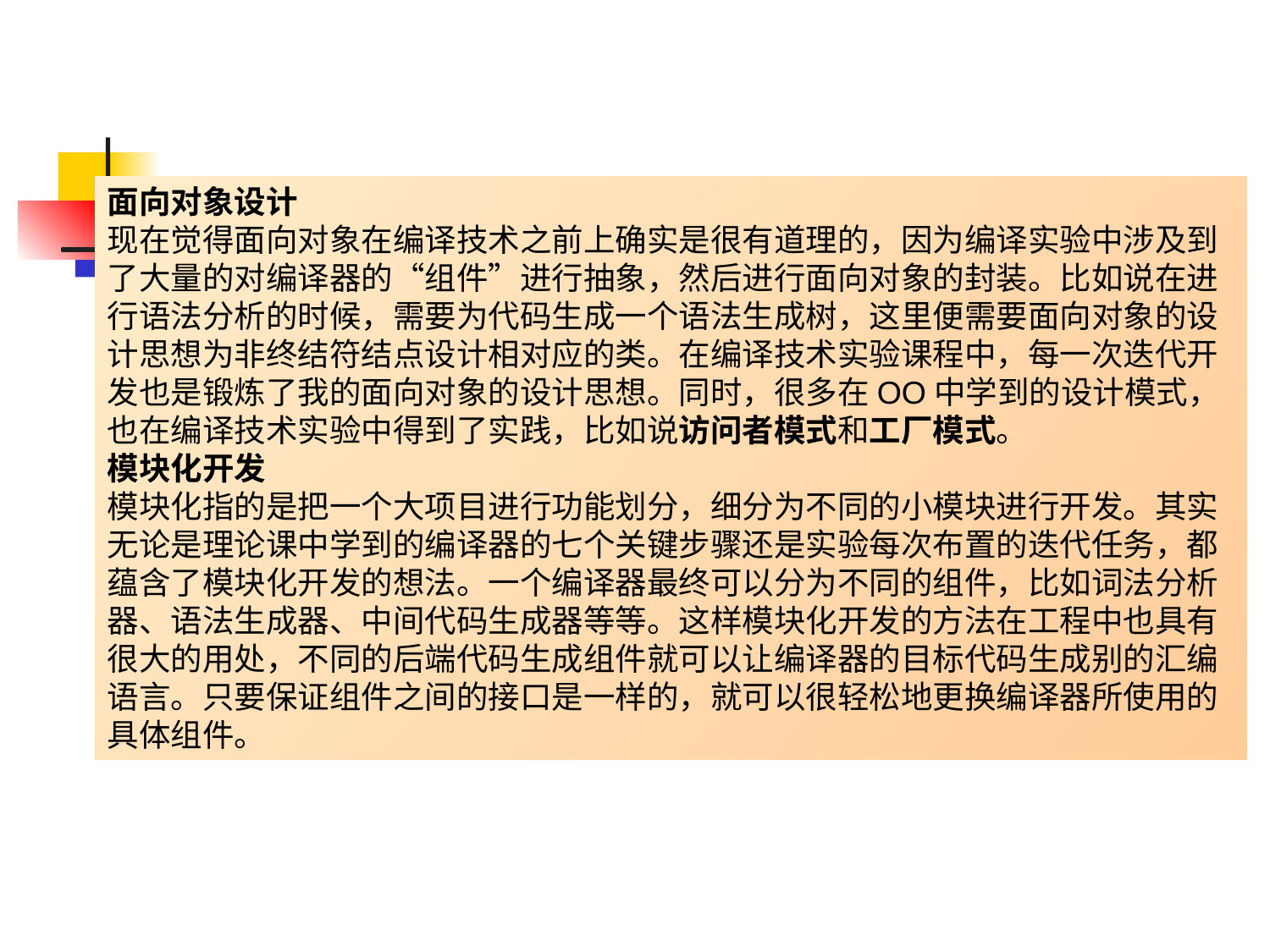

面向对象设计
现在觉得⾯向对象在编译技术之前上确实是很有道理的，因为编译实验中涉及到了⼤量的对编译器的“组件”进⾏抽象，然后进⾏⾯向对象的封装。⽐如说在进⾏语法分析的时候，需要为代码⽣成⼀个语法⽣成树，这⾥便需要⾯向对象的设计思想为⾮终结符结点设计相对应的类。在编译技术实验课程中，每⼀次迭代开发也是锻炼了我的⾯向对象的设计思想。同时，很多在OO中学到的设计模式，也在编译技术实验中得到了实践，⽐如说访问者模式和⼯⼚模式。
模块化开发
模块化指的是把⼀个⼤项⽬进⾏功能划分，细分为不同的⼩模块进⾏开发。其实⽆论是理论课中学到的编译器的七个关键步骤还是实验每次布置的迭代任务，都蕴含了模块化开发的想法。⼀个编译器最终可以分为不同的组件，⽐如词法分析器、语法⽣成器、中间代码⽣成器等等。这样模块化开发的⽅法在⼯程中也具有很⼤的⽤处，不同的后端代码⽣成组件就可以让编译器的⽬标代码⽣成别的汇编语⾔。只要保证组件之间的接⼝是⼀样的，就可以很轻松地更换编译器所使⽤的具体组件。